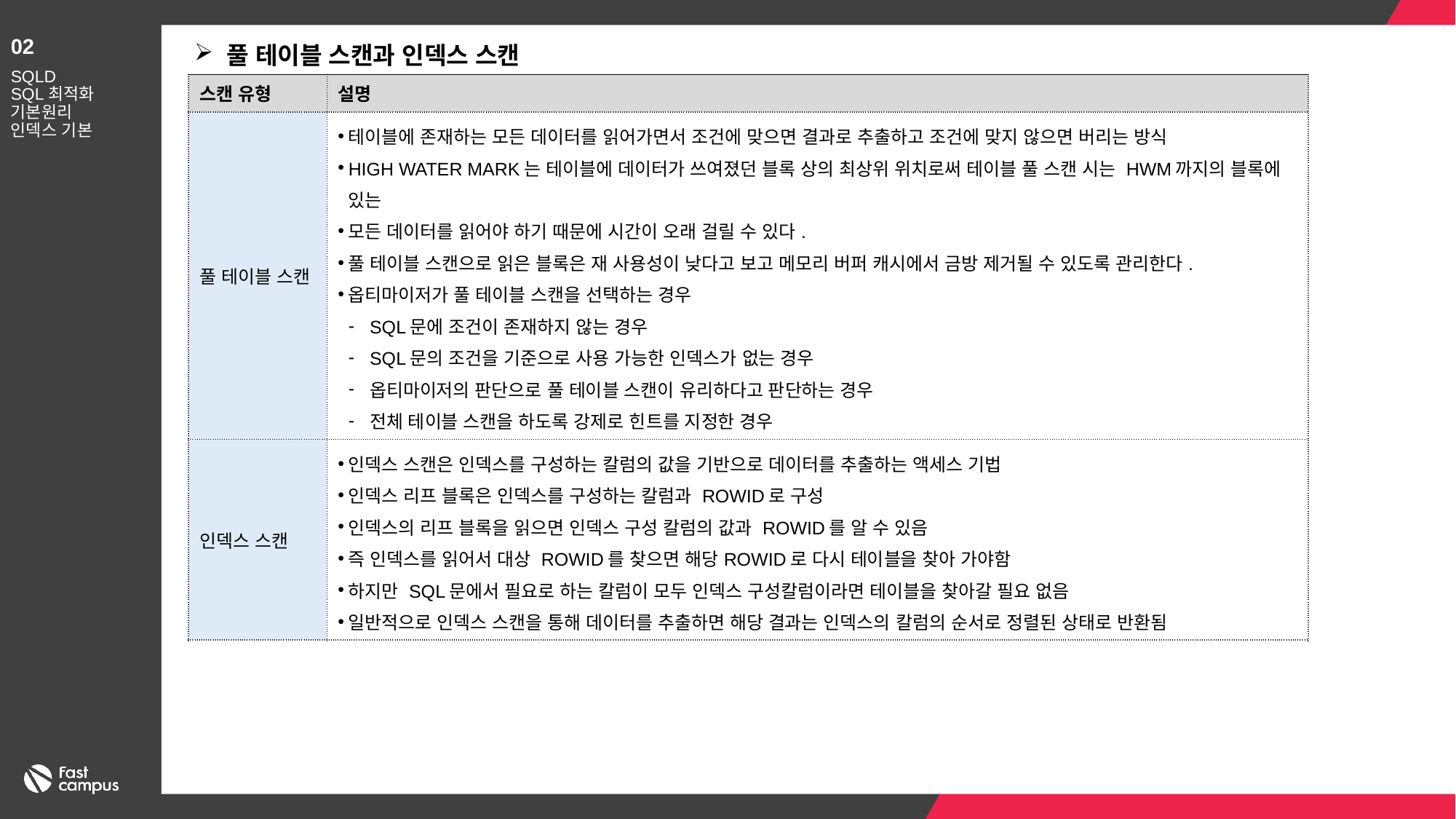

02
풀 테이블 스캔과 인덱스 스캔
SQLD
SQL최적화 기본원리
인덱스 기본
| 스캔 유형 | 설명 |
| --- | --- |
| 풀 테이블 스캔 | 테이블에 존재하는 모든 데이터를 읽어가면서 조건에 맞으면 결과로 추출하고 조건에 맞지 않으면 버리는 방식 HIGH WATER MARK는 테이블에 데이터가 쓰여졌던 블록 상의 최상위 위치로써 테이블 풀 스캔 시는 HWM까지의 블록에 있는 모든 데이터를 읽어야 하기 때문에 시간이 오래 걸릴 수 있다. 풀 테이블 스캔으로 읽은 블록은 재 사용성이 낮다고 보고 메모리 버퍼 캐시에서 금방 제거될 수 있도록 관리한다. 옵티마이저가 풀 테이블 스캔을 선택하는 경우 SQL문에 조건이 존재하지 않는 경우 SQL문의 조건을 기준으로 사용 가능한 인덱스가 없는 경우 옵티마이저의 판단으로 풀 테이블 스캔이 유리하다고 판단하는 경우 전체 테이블 스캔을 하도록 강제로 힌트를 지정한 경우 |
| 인덱스 스캔 | 인덱스 스캔은 인덱스를 구성하는 칼럼의 값을 기반으로 데이터를 추출하는 액세스 기법 인덱스 리프 블록은 인덱스를 구성하는 칼럼과 ROWID로 구성 인덱스의 리프 블록을 읽으면 인덱스 구성 칼럼의 값과 ROWID를 알 수 있음 즉 인덱스를 읽어서 대상 ROWID를 찾으면 해당ROWID로 다시 테이블을 찾아 가야함 하지만 SQL문에서 필요로 하는 칼럼이 모두 인덱스 구성칼럼이라면 테이블을 찾아갈 필요 없음 일반적으로 인덱스 스캔을 통해 데이터를 추출하면 해당 결과는 인덱스의 칼럼의 순서로 정렬된 상태로 반환됨 |